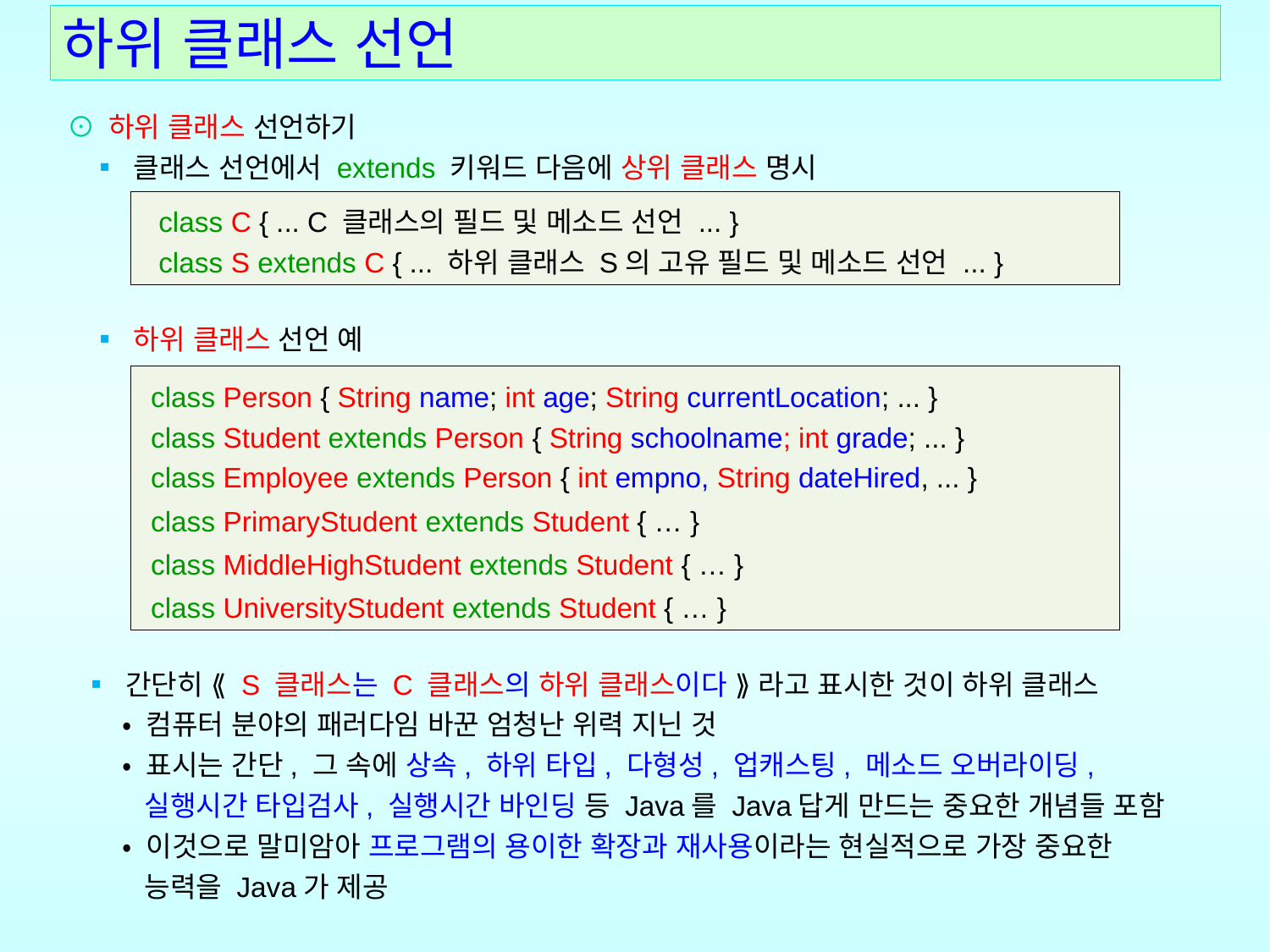

# 하위 클래스 선언
⊙ 하위 클래스 선언하기
   ▪ 클래스 선언에서 extends 키워드 다음에 상위 클래스 명시

   ▪ 하위 클래스 선언 예

  ▪ 간단히 ⟪ S 클래스는 C 클래스의 하위 클래스이다 ⟫ 라고 표시한 것이 하위 클래스
       • 컴퓨터 분야의 패러다임 바꾼 엄청난 위력 지닌 것
       • 표시는 간단, 그 속에 상속, 하위 타입, 다형성, 업캐스팅, 메소드 오버라이딩,
         실행시간 타입검사, 실행시간 바인딩 등 Java를 Java답게 만드는 중요한 개념들 포함
       • 이것으로 말미암아 프로그램의 용이한 확장과 재사용이라는 현실적으로 가장 중요한
         능력을 Java가 제공
  class C { ... C 클래스의 필드 및 메소드 선언 ... }
  class S extends C { ... 하위 클래스 S의 고유 필드 및 메소드 선언 ... }

 class Person { String name; int age; String currentLocation; ... }
 class Student extends Person { String schoolname; int grade; ... }
 class Employee extends Person { int empno, String dateHired, ... }
 class PrimaryStudent extends Student { … }
 class MiddleHighStudent extends Student { … }
 class UniversityStudent extends Student { … }